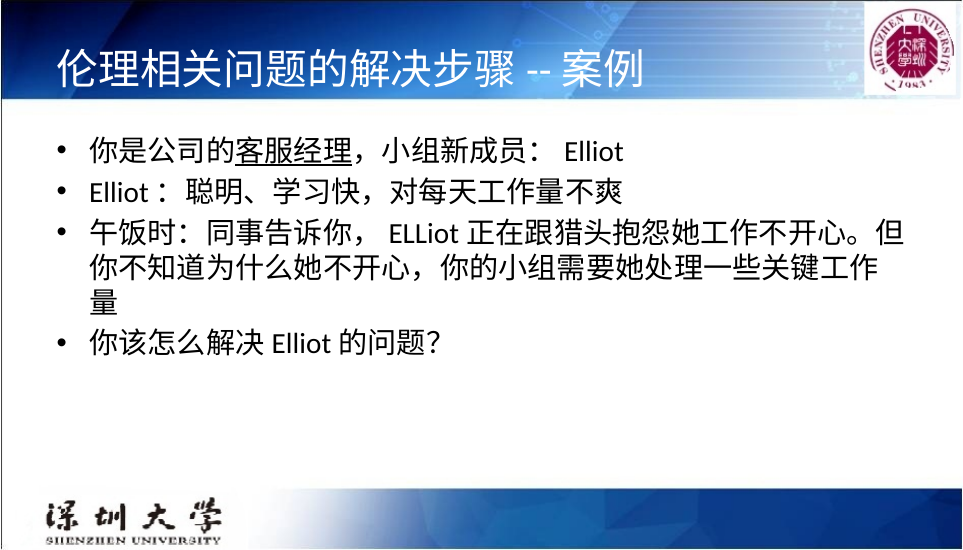

# 伦理相关问题的解决步骤--案例
你是公司的客服经理，小组新成员：Elliot
Elliot：聪明、学习快，对每天工作量不爽
午饭时：同事告诉你，ELLiot正在跟猎头抱怨她工作不开心。但你不知道为什么她不开心，你的小组需要她处理一些关键工作量
你该怎么解决Elliot的问题？

6